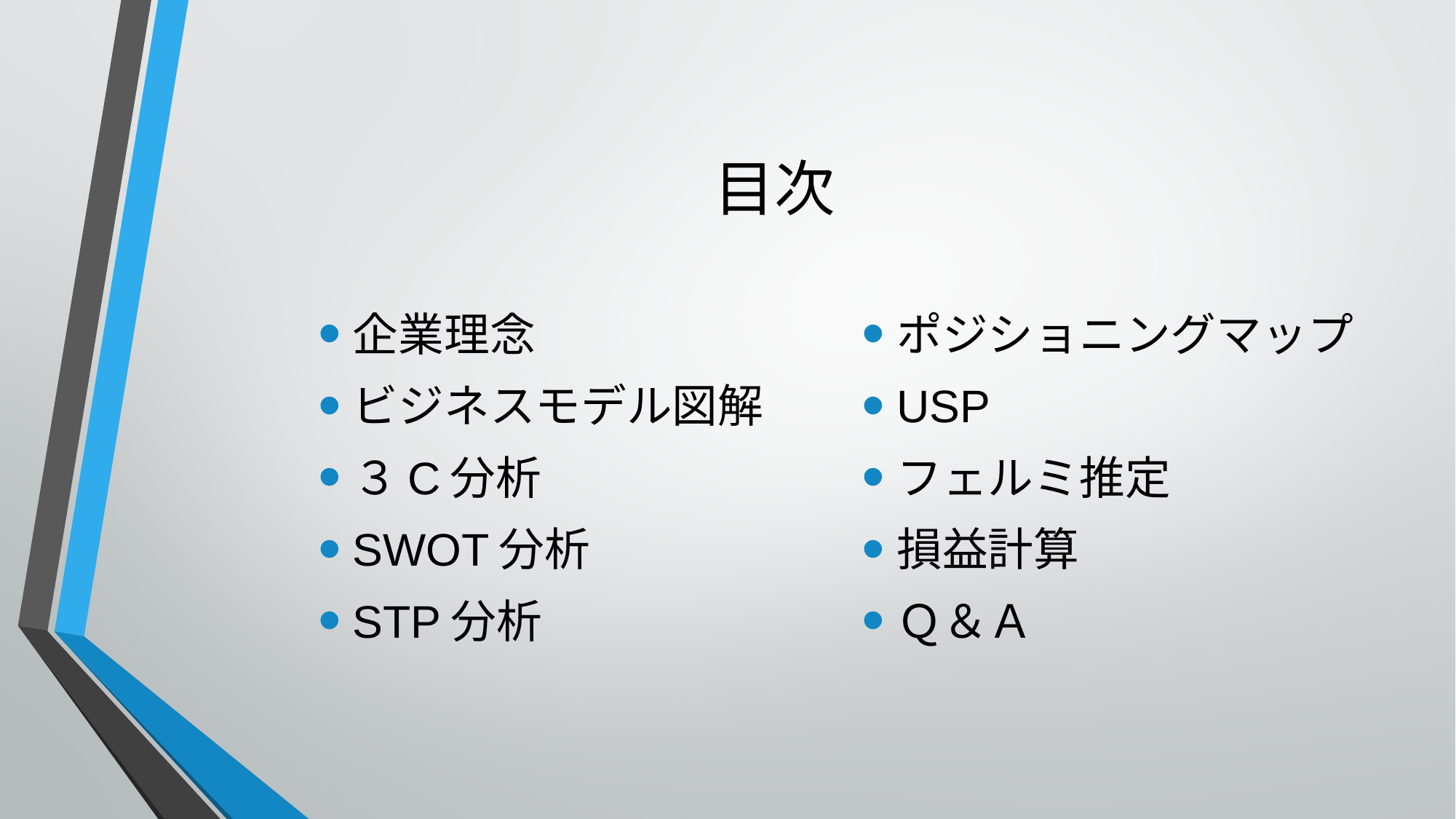

# 目次
企業理念
ビジネスモデル図解
３C分析
SWOT分析
STP分析
ポジショニングマップ
USP
フェルミ推定
損益計算
Ｑ＆Ａ